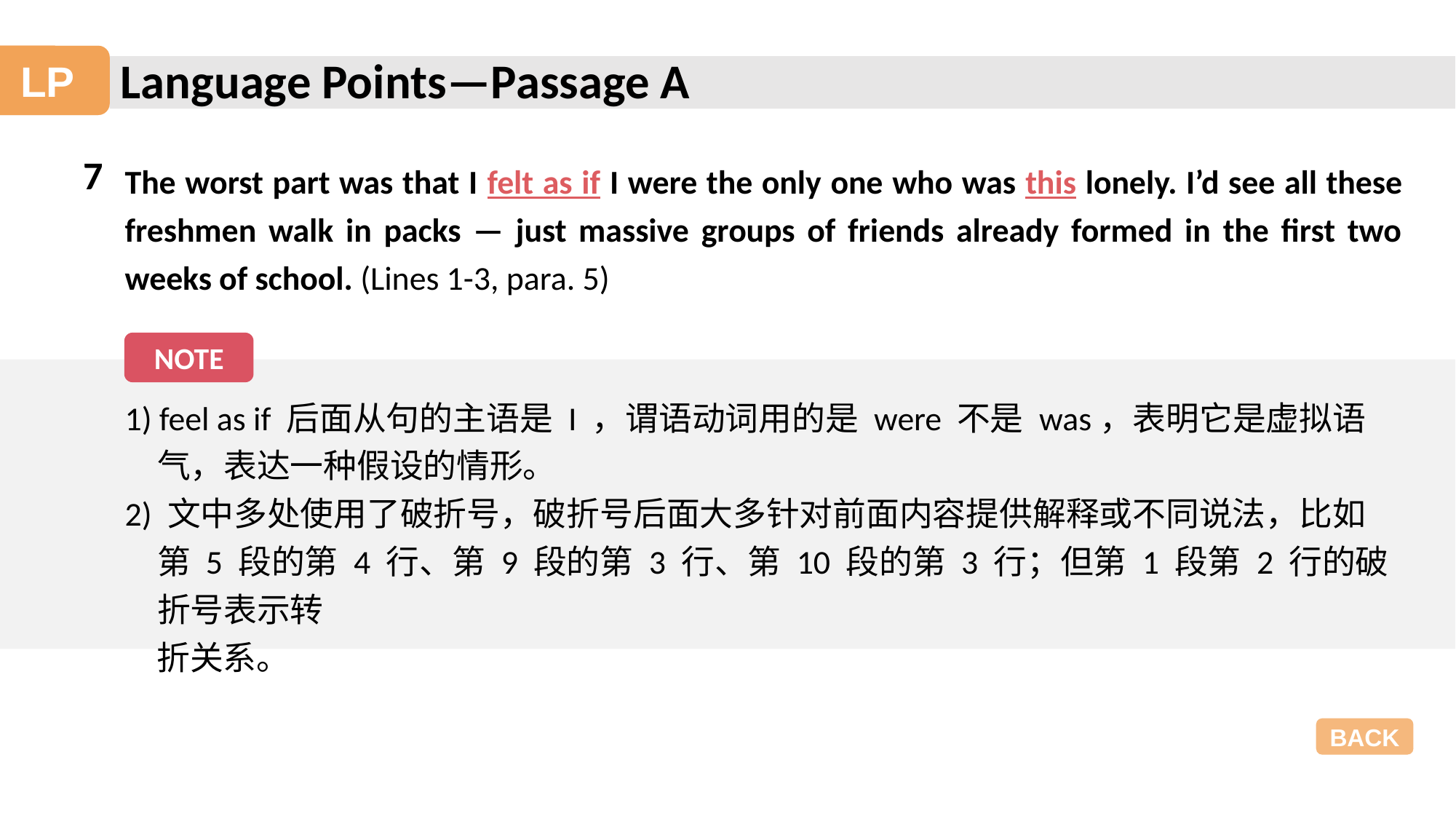

Language Points—Passage A
LP

7
The worst part was that I felt as if I were the only one who was this lonely. I’d see all these freshmen walk in packs — just massive groups of friends already formed in the first two weeks of school. (Lines 1-3, para. 5)
NOTE

1) feel as if 后面从句的主语是 I ，谓语动词用的是 were 不是 was，表明它是虚拟语气，表达一种假设的情形。
2) 文中多处使用了破折号，破折号后面大多针对前面内容提供解释或不同说法，比如第 5 段的第 4 行、第 9 段的第 3 行、第 10 段的第 3 行；但第 1 段第 2 行的破折号表示转
折关系。
BACK